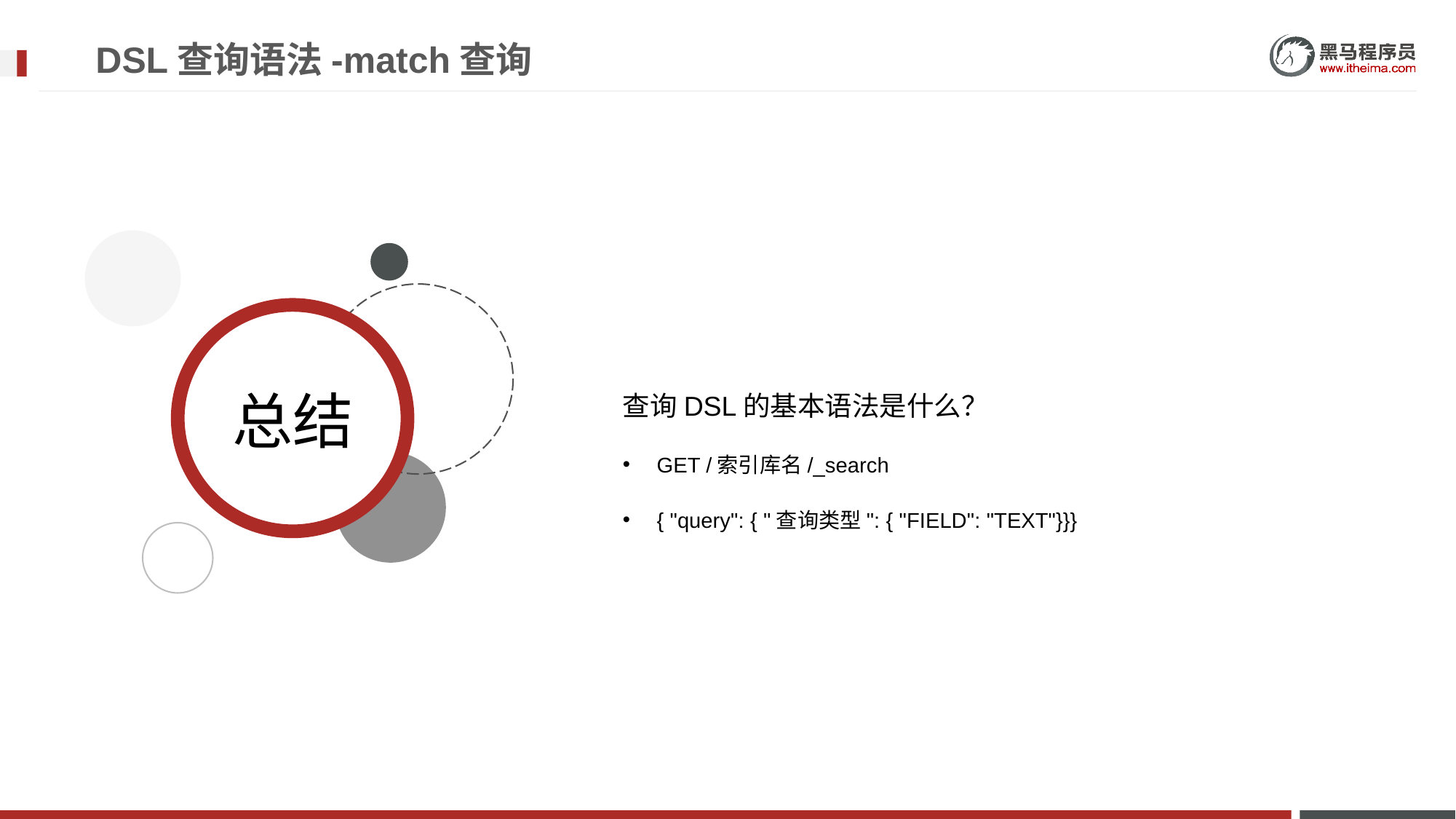

# DSL查询语法-match查询
查询DSL的基本语法是什么？
GET /索引库名/_search
{ "query": { "查询类型": { "FIELD": "TEXT"}}}